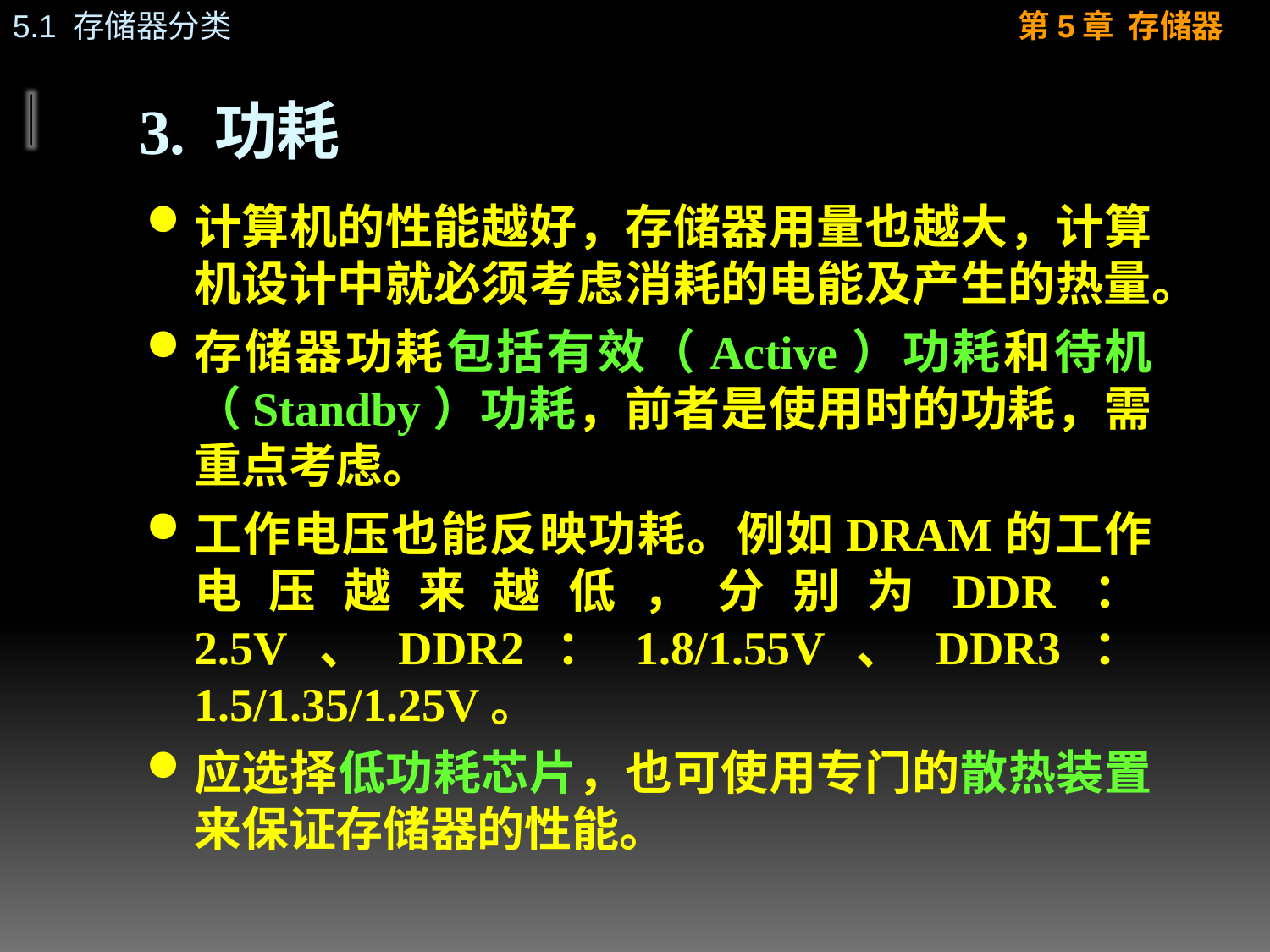

# 3. 功耗
计算机的性能越好，存储器用量也越大，计算机设计中就必须考虑消耗的电能及产生的热量。
存储器功耗包括有效（Active）功耗和待机（Standby）功耗，前者是使用时的功耗，需重点考虑。
工作电压也能反映功耗。例如DRAM的工作电压越来越低，分别为DDR：2.5V、DDR2：1.8/1.55V、DDR3：1.5/1.35/1.25V。
应选择低功耗芯片，也可使用专门的散热装置来保证存储器的性能。